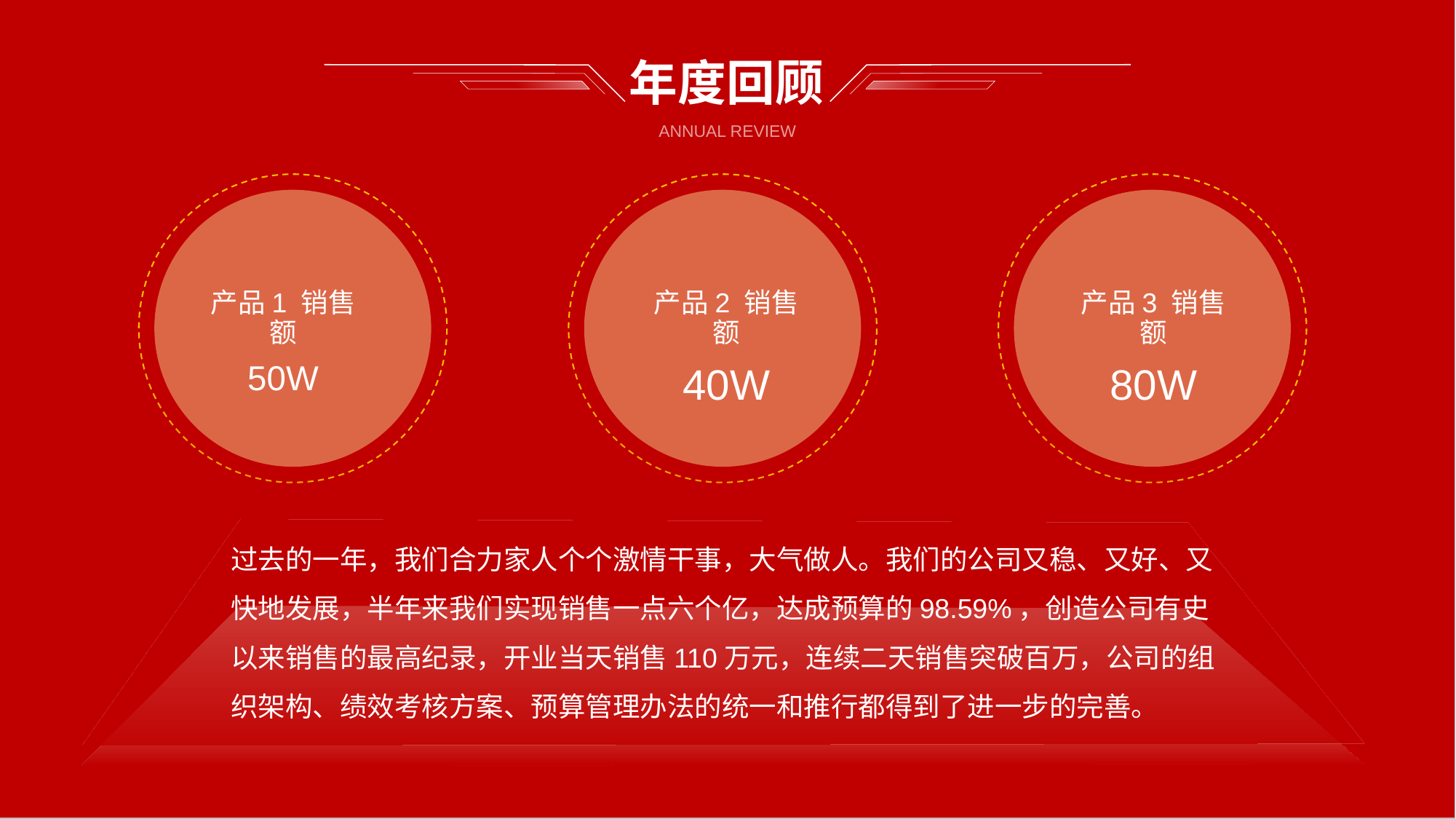

# 年度回顾
ANNUAL REVIEW

产品1 销售额
50W

产品2 销售额
40W

产品3 销售额
80W

过去的一年，我们合力家人个个激情干事，大气做人。我们的公司又稳、又好、又快地发展，半年来我们实现销售一点六个亿，达成预算的98.59%，创造公司有史以来销售的最高纪录，开业当天销售110万元，连续二天销售突破百万，公司的组织架构、绩效考核方案、预算管理办法的统一和推行都得到了进一步的完善。